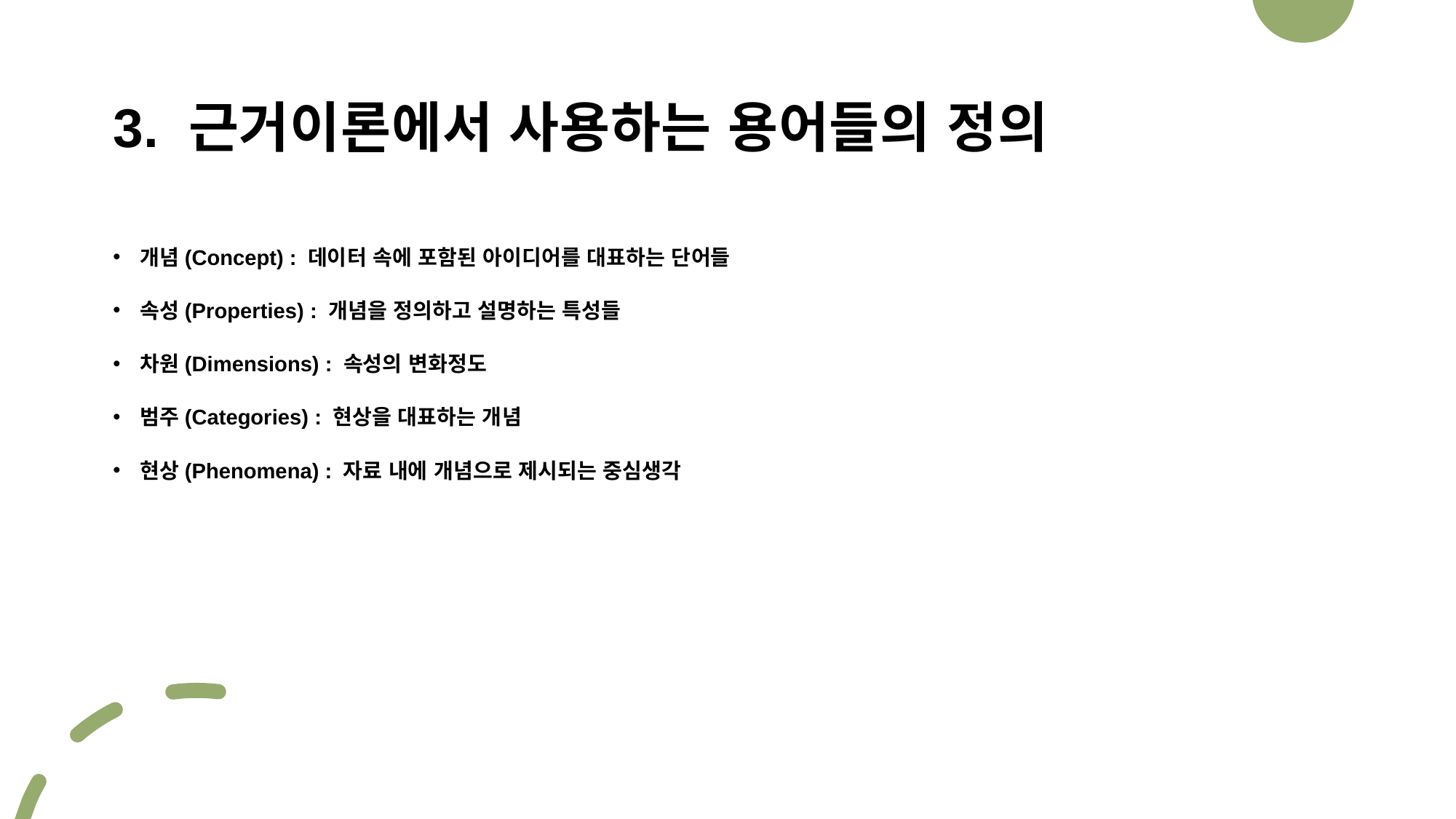

# 3. 근거이론에서 사용하는 용어들의 정의
개념(Concept) : 데이터 속에 포함된 아이디어를 대표하는 단어들
속성(Properties) : 개념을 정의하고 설명하는 특성들
차원(Dimensions) : 속성의 변화정도
범주(Categories) : 현상을 대표하는 개념
현상(Phenomena) : 자료 내에 개념으로 제시되는 중심생각